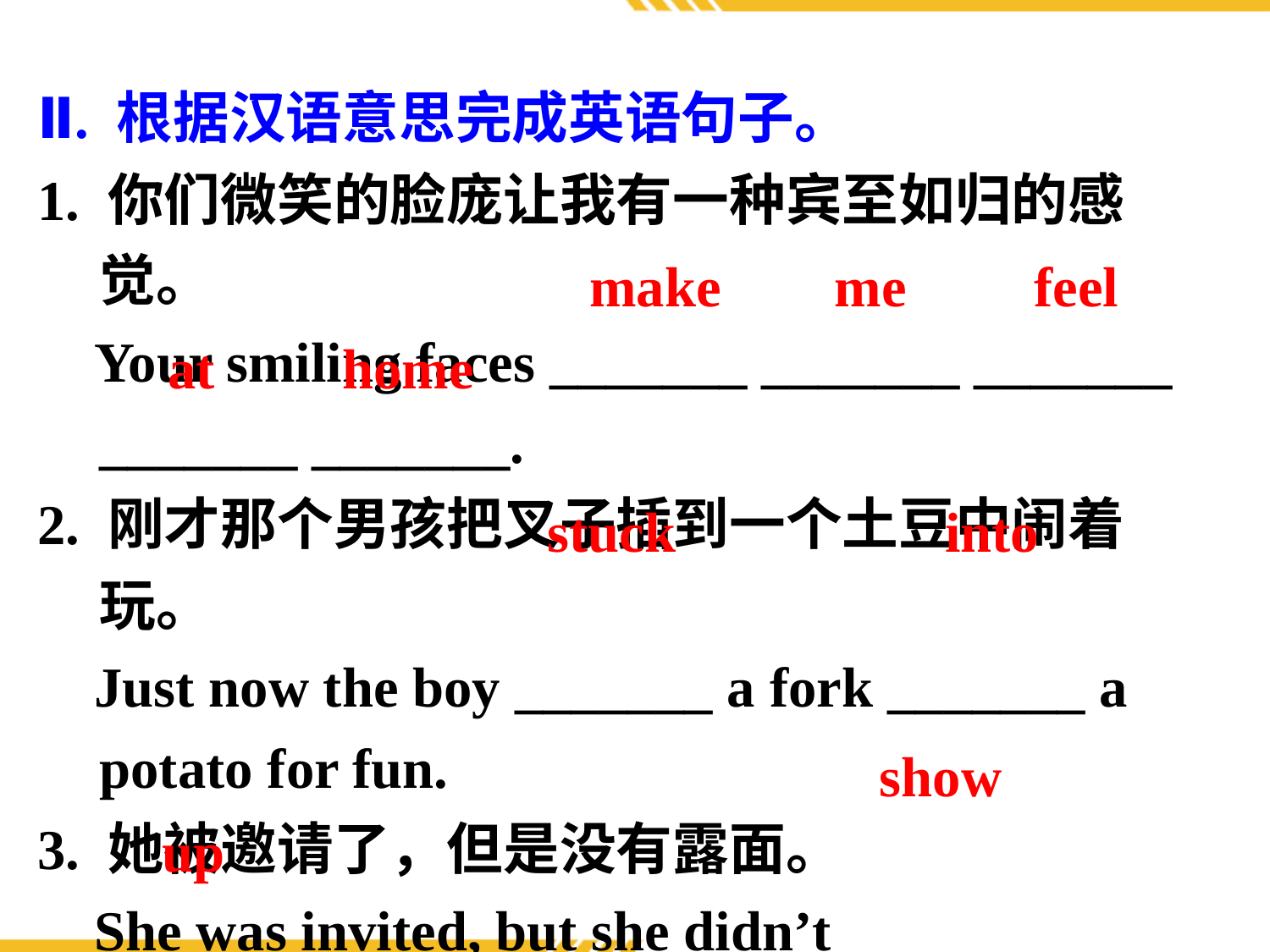

Ⅱ. 根据汉语意思完成英语句子。
1. 你们微笑的脸庞让我有一种宾至如归的感觉。
    Your smiling faces _______ _______ _______ _______ _______.
2. 刚才那个男孩把叉子插到一个土豆中闹着玩。
    Just now the boy _______ a fork _______ a potato for fun.
3. 她被邀请了，但是没有露面。
    She was invited, but she didn’t _______ _______.
make        me         feel
at         home
stuck                   into
show
up